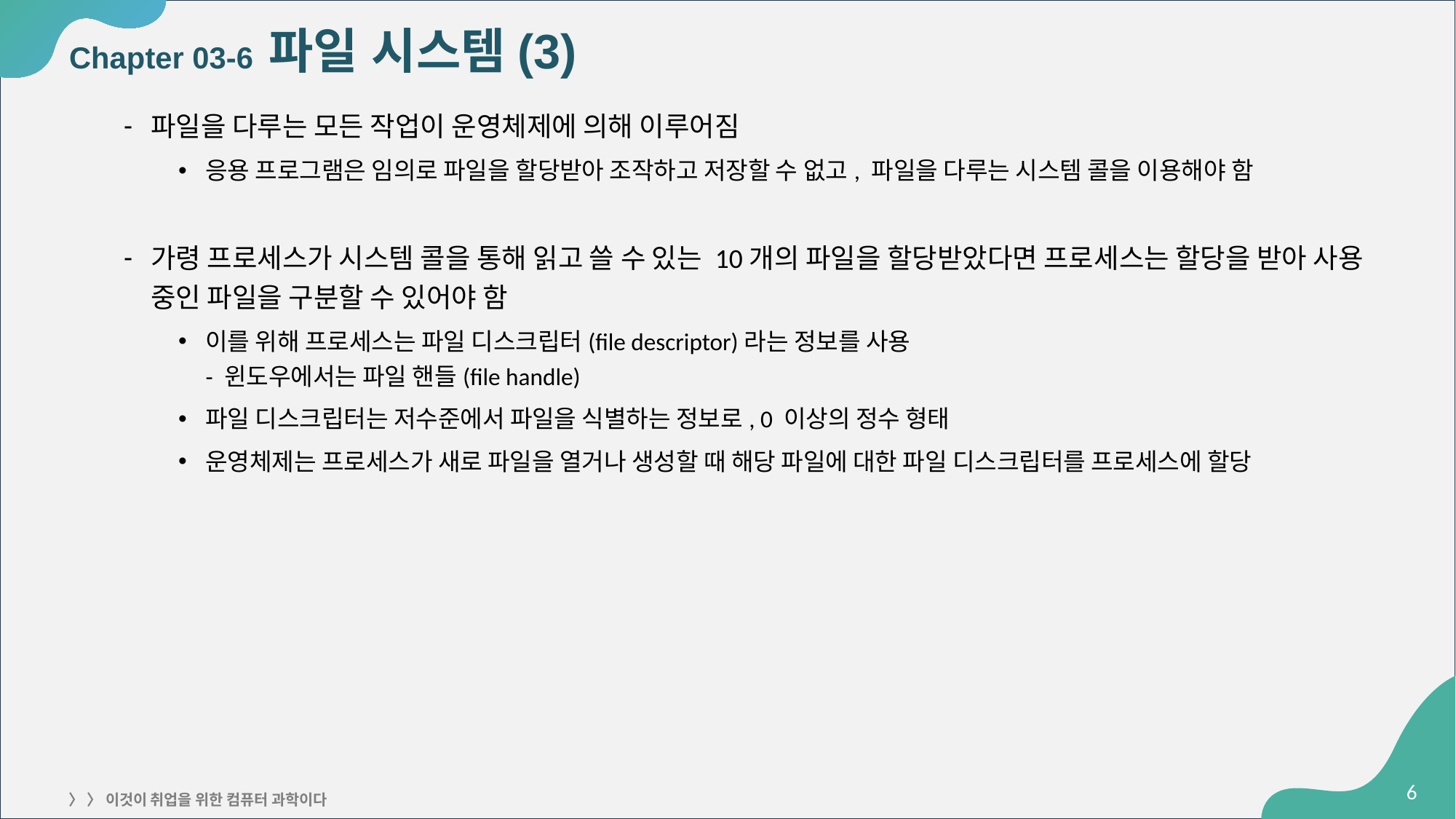

# Chapter 03-6 파일 시스템(3)
파일을 다루는 모든 작업이 운영체제에 의해 이루어짐
응용 프로그램은 임의로 파일을 할당받아 조작하고 저장할 수 없고, 파일을 다루는 시스템 콜을 이용해야 함

가령 프로세스가 시스템 콜을 통해 읽고 쓸 수 있는 10개의 파일을 할당받았다면 프로세스는 할당을 받아 사용 중인 파일을 구분할 수 있어야 함
이를 위해 프로세스는 파일 디스크립터(file descriptor)라는 정보를 사용
- 윈도우에서는 파일 핸들(file handle)
파일 디스크립터는 저수준에서 파일을 식별하는 정보로, 0 이상의 정수 형태
운영체제는 프로세스가 새로 파일을 열거나 생성할 때 해당 파일에 대한 파일 디스크립터를 프로세스에 할당
6
〉 〉 이것이 취업을 위한 컴퓨터 과학이다